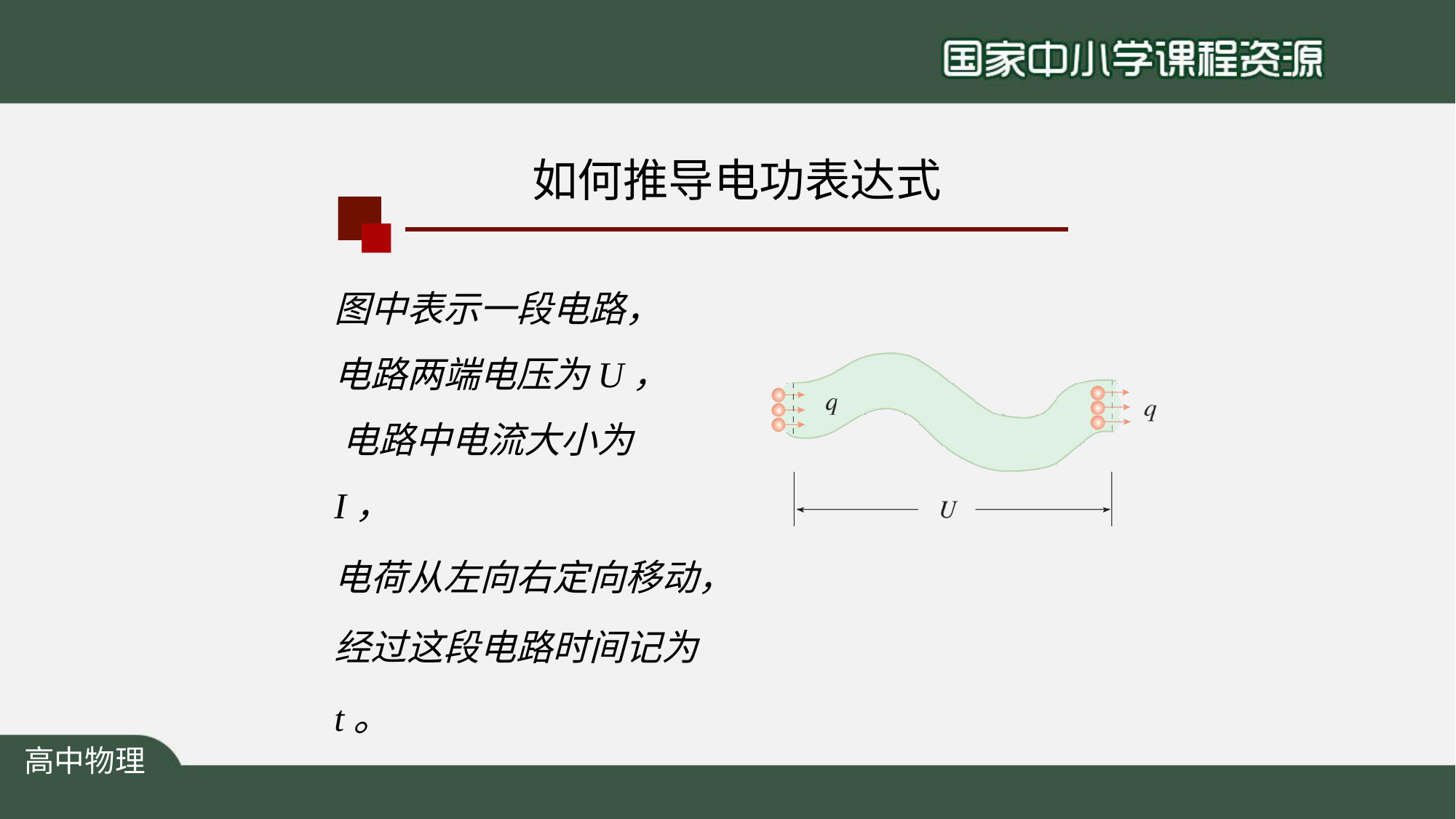

# 如何推导电功表达式

图中表示一段电路，  电路两端电压为U，  电路中电流大小为I，
电荷从左向右定向移动，  经过这段电路时间记为 t。

高中物理